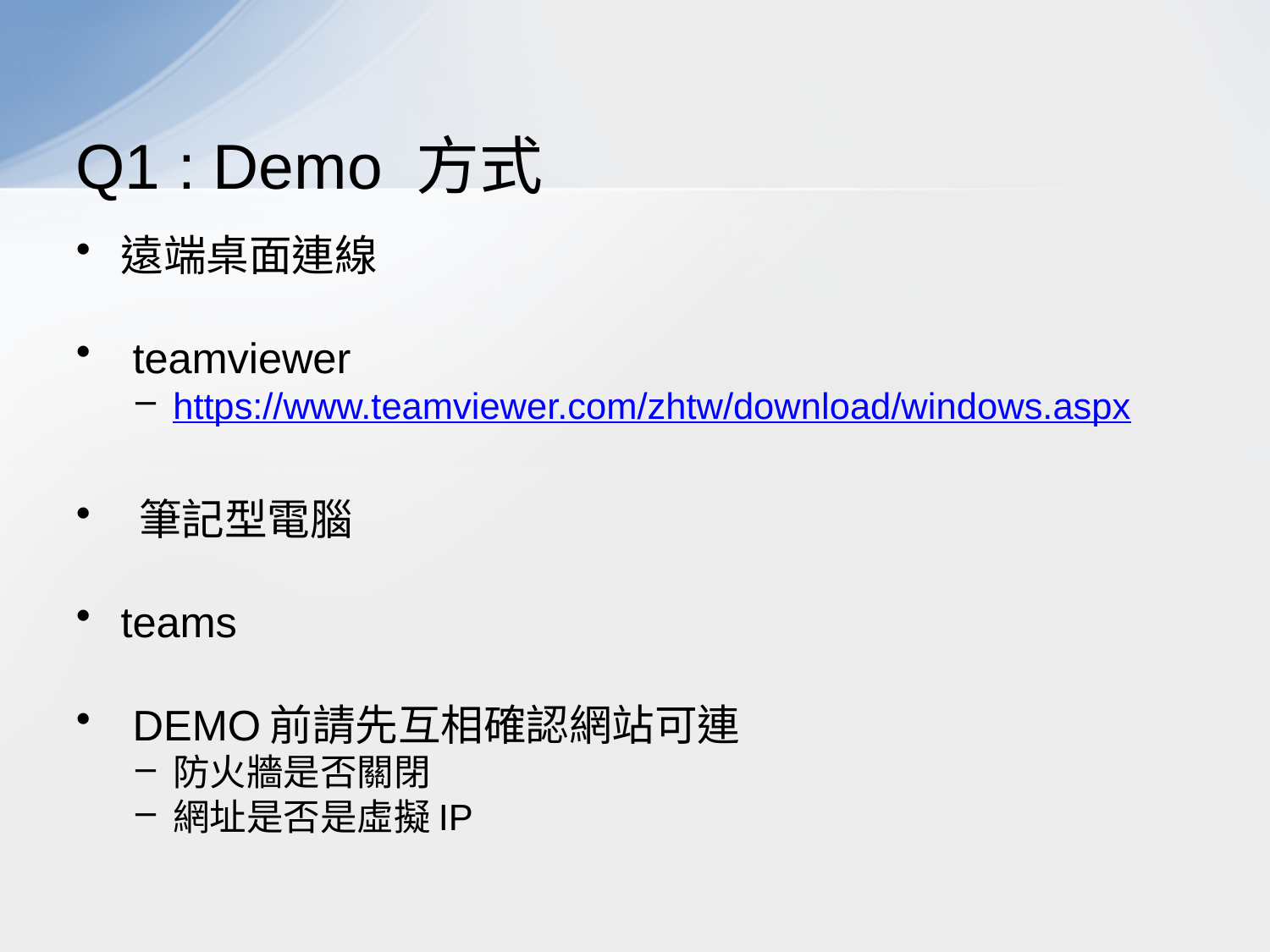

# Q1 : Demo 方式
遠端桌面連線

 teamviewer
https://www.teamviewer.com/zhtw/download/windows.aspx

 筆記型電腦

teams

 DEMO前請先互相確認網站可連
防火牆是否關閉
網址是否是虛擬IP